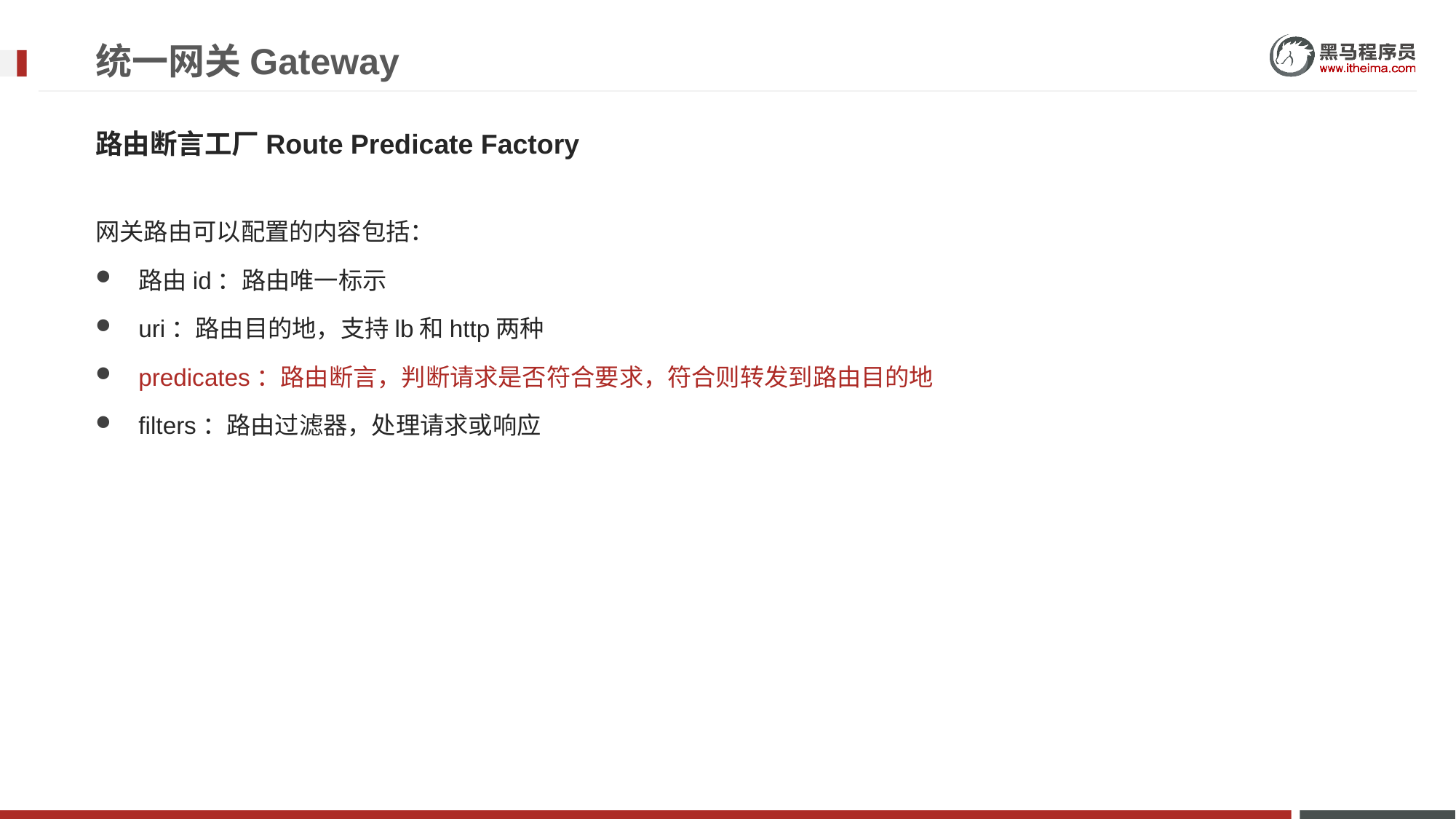

# 统一网关Gateway
路由断言工厂Route Predicate Factory
网关路由可以配置的内容包括：
路由id：路由唯一标示
uri：路由目的地，支持lb和http两种
predicates：路由断言，判断请求是否符合要求，符合则转发到路由目的地
filters：路由过滤器，处理请求或响应